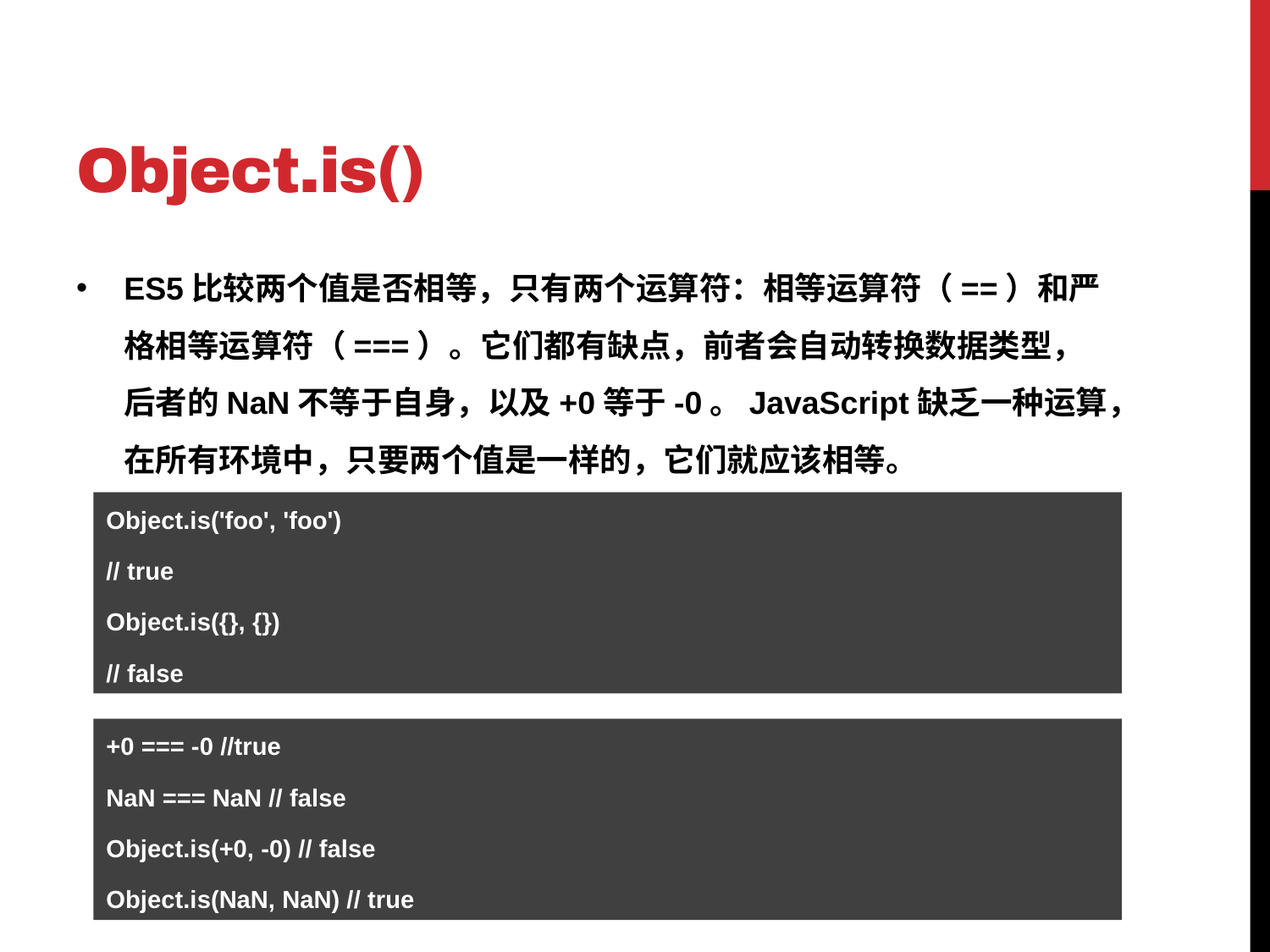

# Object.is()
ES5比较两个值是否相等，只有两个运算符：相等运算符（==）和严格相等运算符（===）。它们都有缺点，前者会自动转换数据类型，后者的NaN不等于自身，以及+0等于-0。JavaScript缺乏一种运算，在所有环境中，只要两个值是一样的，它们就应该相等。

Object.is('foo', 'foo')
// true
Object.is({}, {})
// false
+0 === -0 //true
NaN === NaN // false
Object.is(+0, -0) // false
Object.is(NaN, NaN) // true